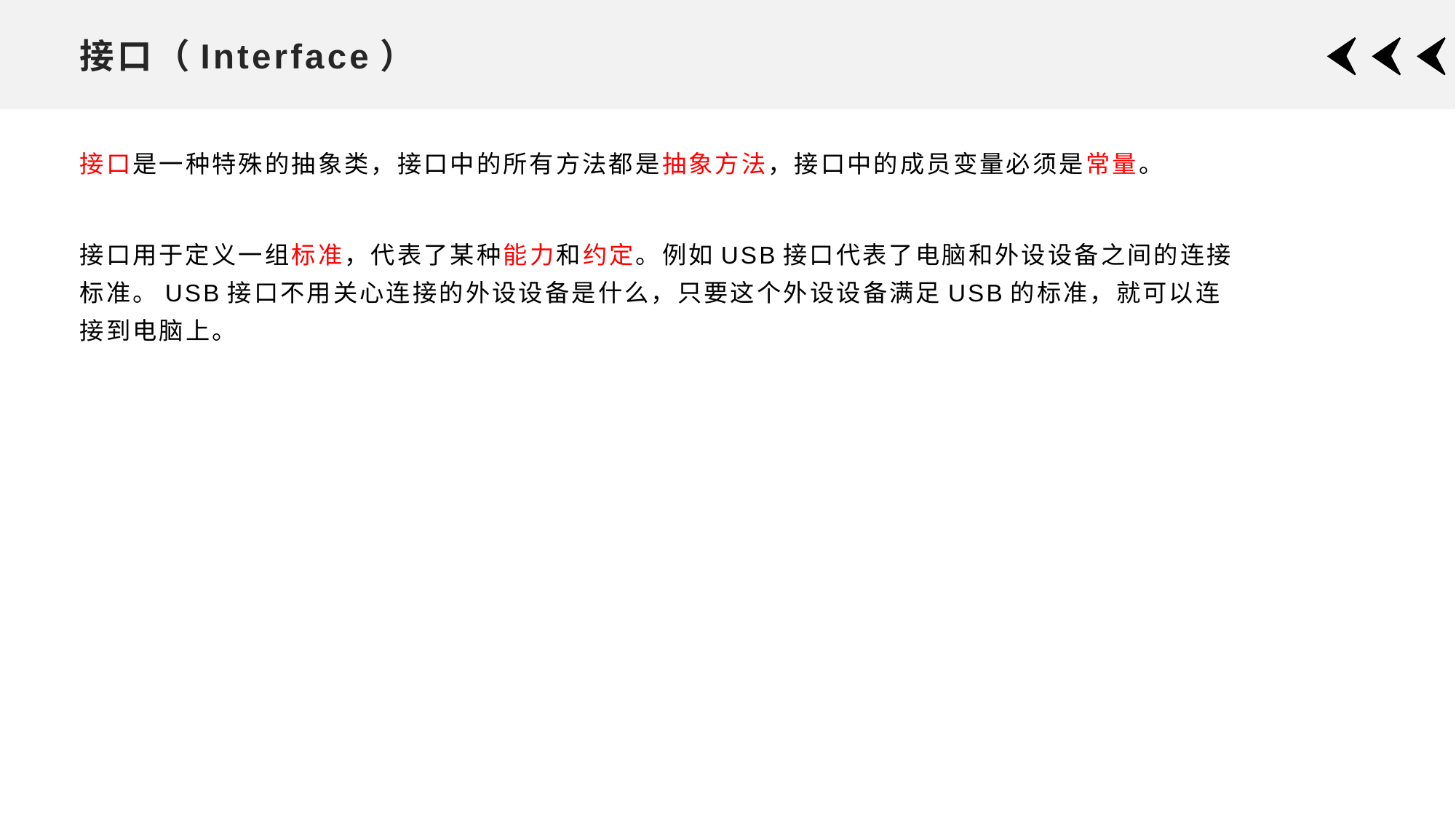

# 接口（Interface）
接口是一种特殊的抽象类，接口中的所有方法都是抽象方法，接口中的成员变量必须是常量。
接口用于定义一组标准，代表了某种能力和约定。例如USB接口代表了电脑和外设设备之间的连接标准。USB接口不用关心连接的外设设备是什么，只要这个外设设备满足USB的标准，就可以连接到电脑上。